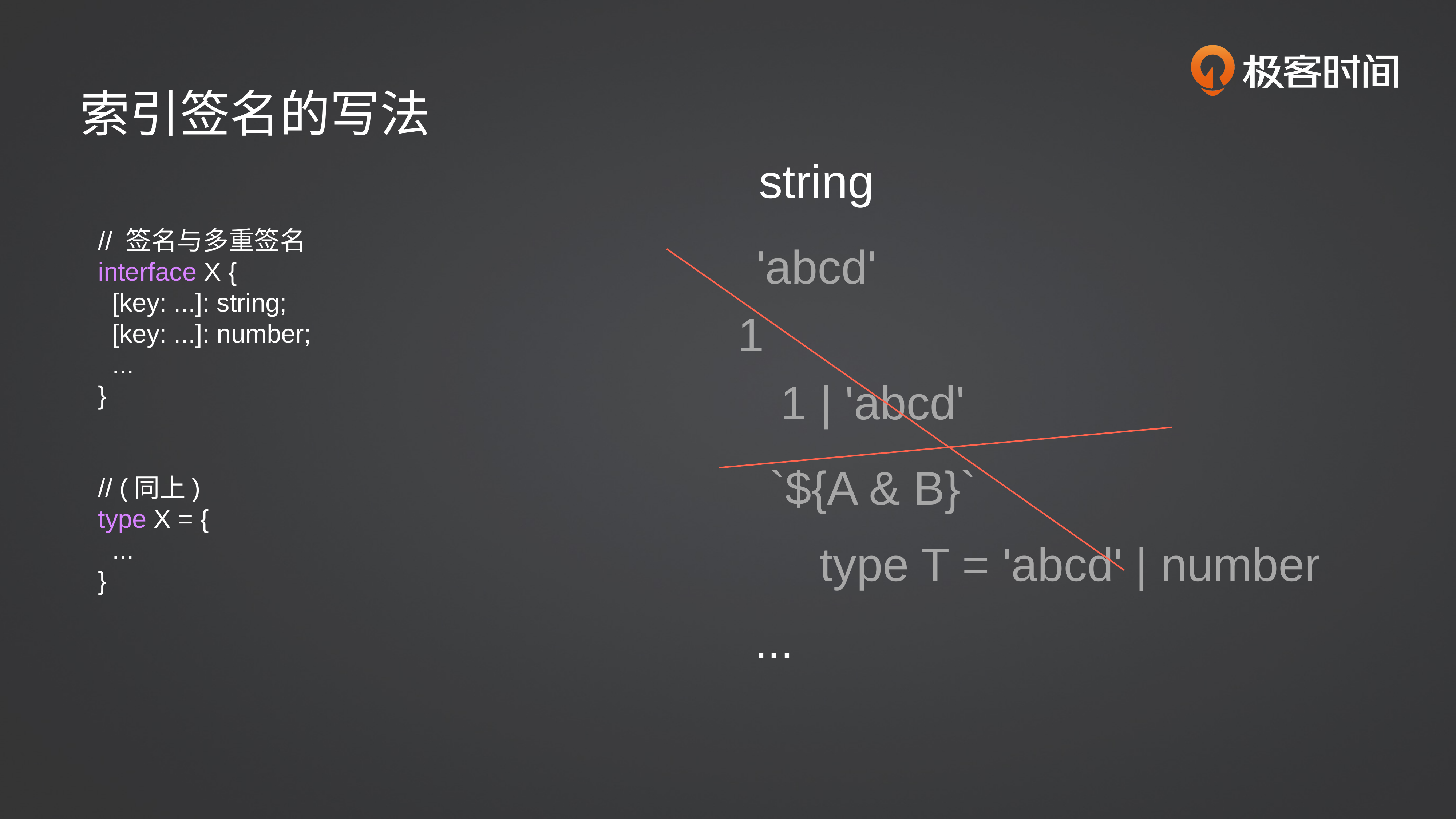

索引签名的写法
string
// 签名与多重签名
interface X {
  [key: ...]: string;
  [key: ...]: number;
  ...
}

// (同上)
type X = {
  ...
}
'abcd'

1
1 | 'abcd'

`${A & B}`
type T = 'abcd' | number
...